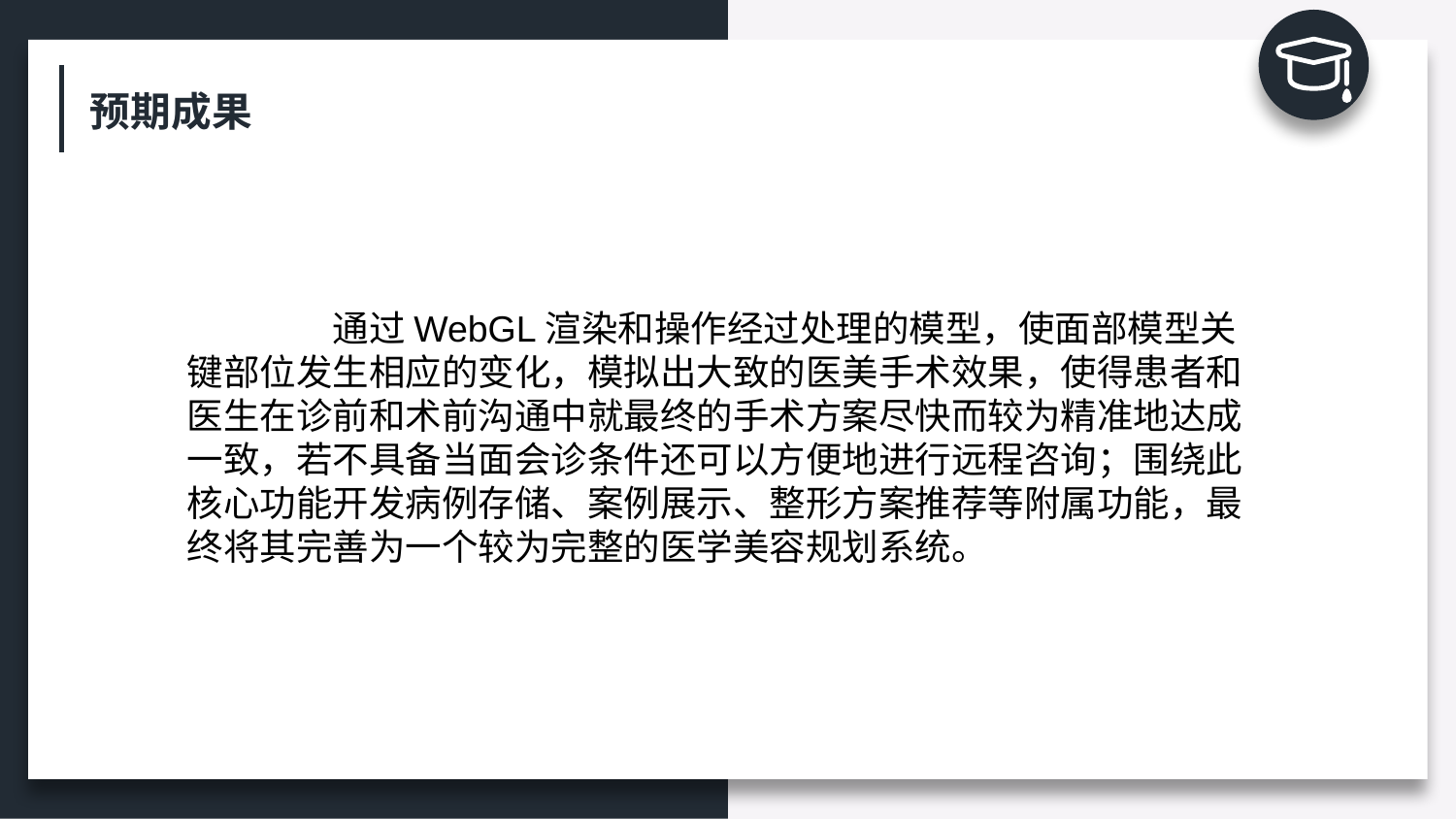

预期成果
	通过WebGL渲染和操作经过处理的模型，使面部模型关键部位发生相应的变化，模拟出大致的医美手术效果，使得患者和医生在诊前和术前沟通中就最终的手术方案尽快而较为精准地达成一致，若不具备当面会诊条件还可以方便地进行远程咨询；围绕此核心功能开发病例存储、案例展示、整形方案推荐等附属功能，最终将其完善为一个较为完整的医学美容规划系统。